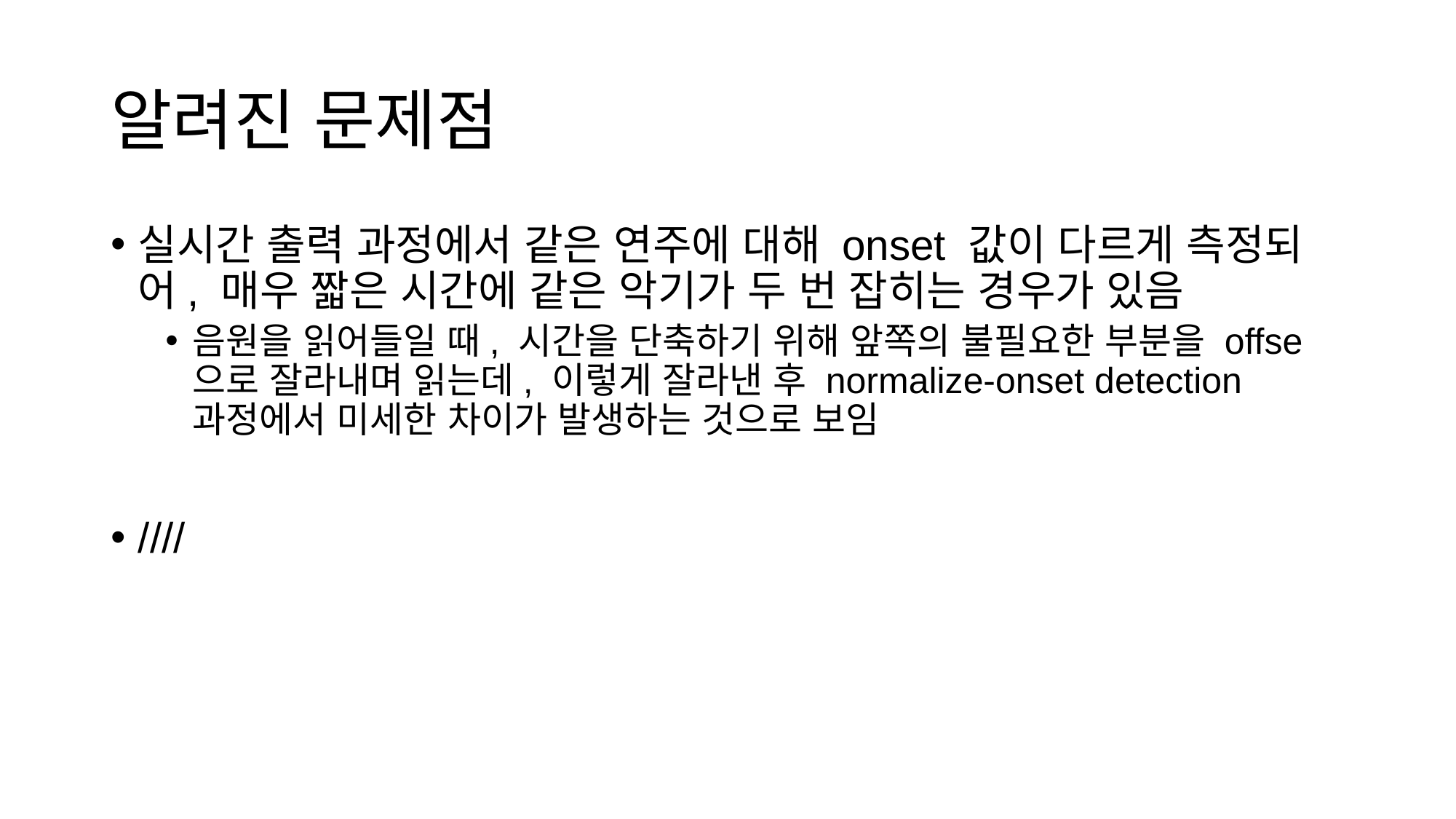

# 알려진 문제점
실시간 출력 과정에서 같은 연주에 대해 onset 값이 다르게 측정되어, 매우 짧은 시간에 같은 악기가 두 번 잡히는 경우가 있음
음원을 읽어들일 때, 시간을 단축하기 위해 앞쪽의 불필요한 부분을 offse으로 잘라내며 읽는데, 이렇게 잘라낸 후 normalize-onset detection 과정에서 미세한 차이가 발생하는 것으로 보임

////